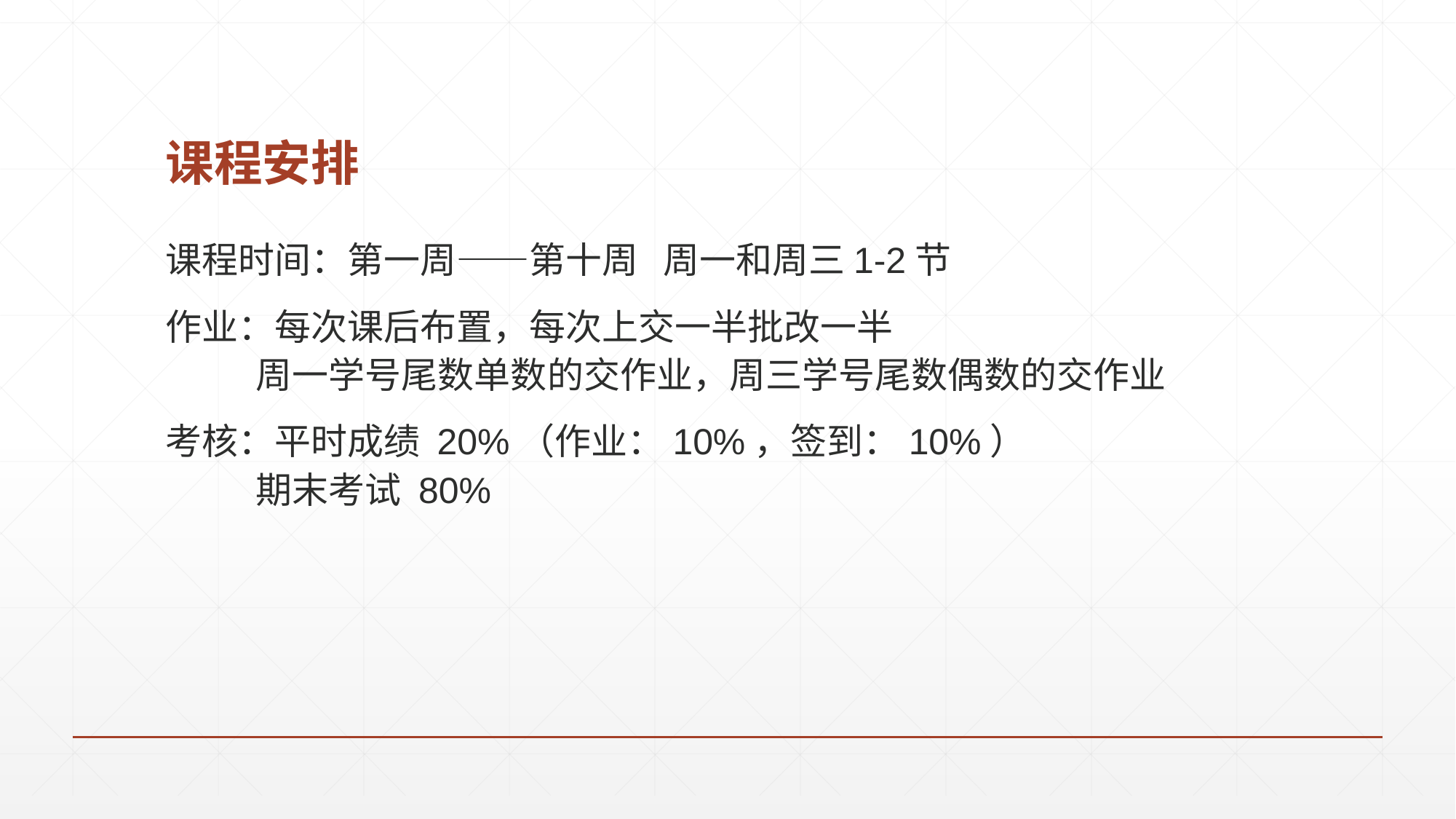

# 课程安排
课程时间：第一周——第十周   周一和周三1-2节
作业：每次课后布置，每次上交一半批改一半
          周一学号尾数单数的交作业，周三学号尾数偶数的交作业
考核：平时成绩 20%（作业：10%，签到：10%）
          期末考试 80%